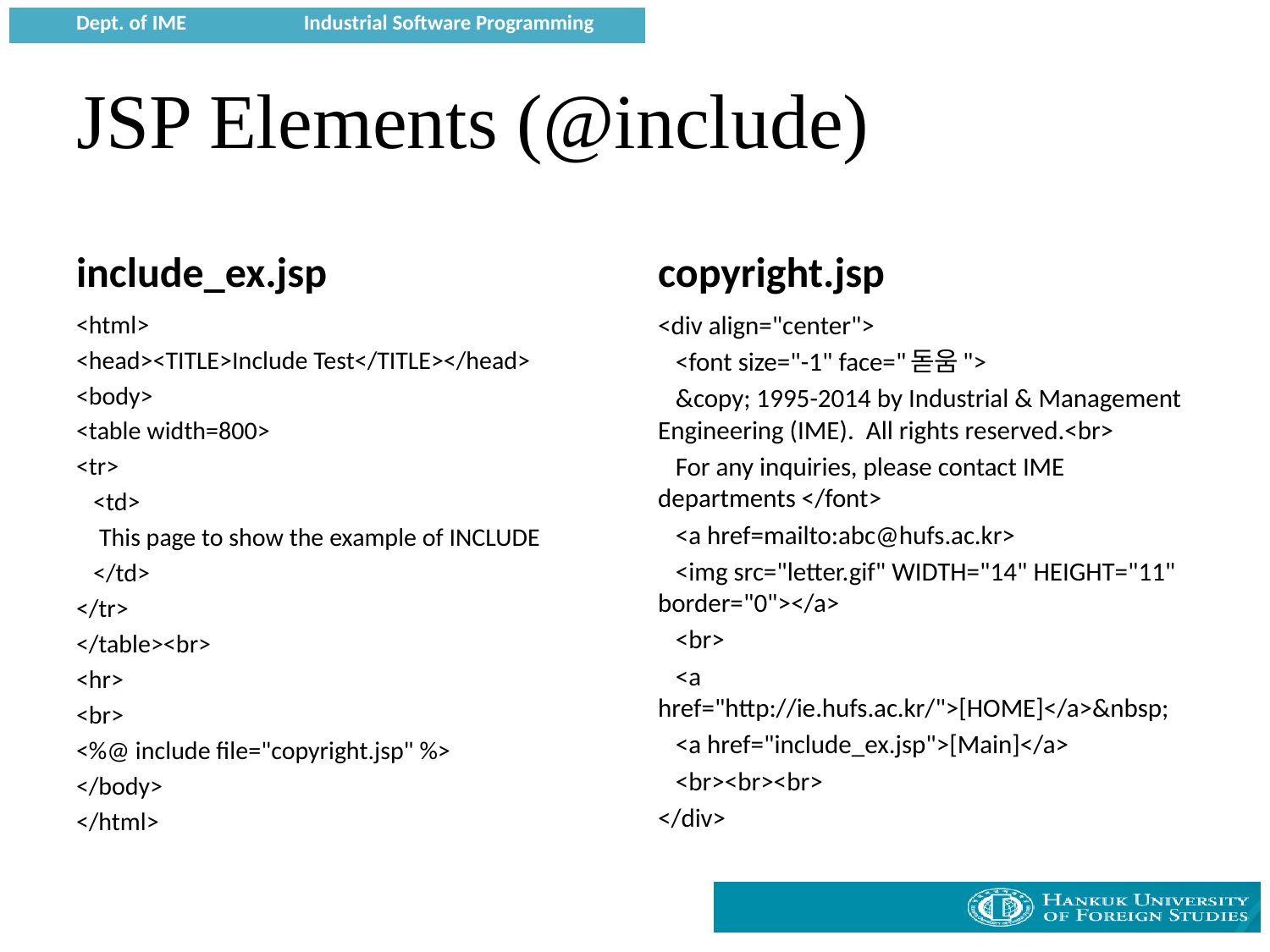

# JSP Elements (@include)
include_ex.jsp
copyright.jsp
<html>
<head><TITLE>Include Test</TITLE></head>
<body>
<table width=800>
<tr>
   <td>
    This page to show the example of INCLUDE
   </td>
</tr>
</table><br>
<hr>
<br>
<%@ include file="copyright.jsp" %>
</body>
</html>

<div align="center">
   <font size="-1" face="돋움">
   &copy; 1995-2014 by Industrial & Management Engineering (IME).  All rights reserved.<br>
   For any inquiries, please contact IME departments </font>
   <a href=mailto:abc@hufs.ac.kr>
   <img src="letter.gif" WIDTH="14" HEIGHT="11" border="0"></a>
   <br>
   <a href="http://ie.hufs.ac.kr/">[HOME]</a>&nbsp;
   <a href="include_ex.jsp">[Main]</a>
   <br><br><br>
</div>